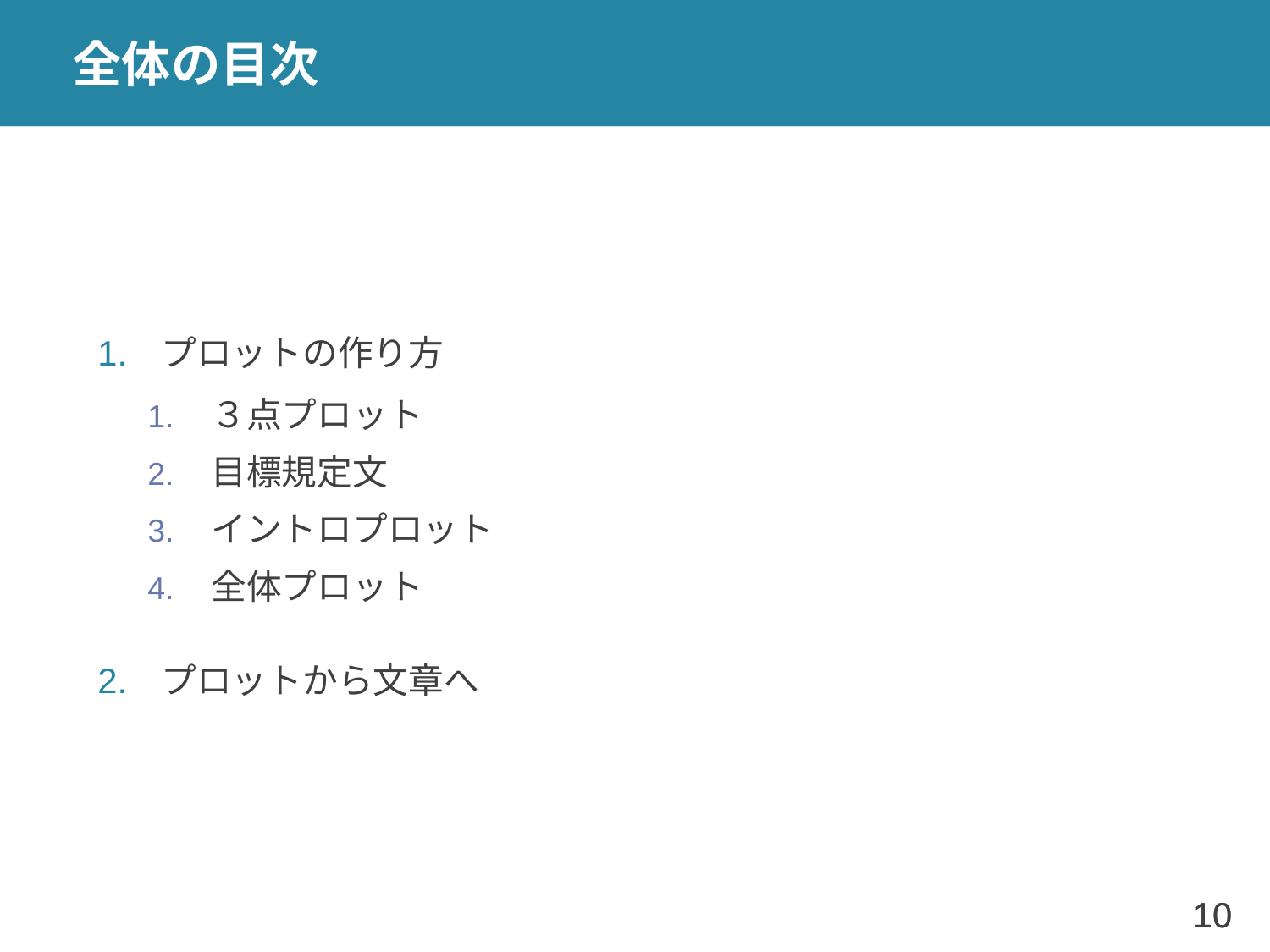

# 全体の目次
プロットの作り方
３点プロット
目標規定文
イントロプロット
全体プロット
プロットから文章へ